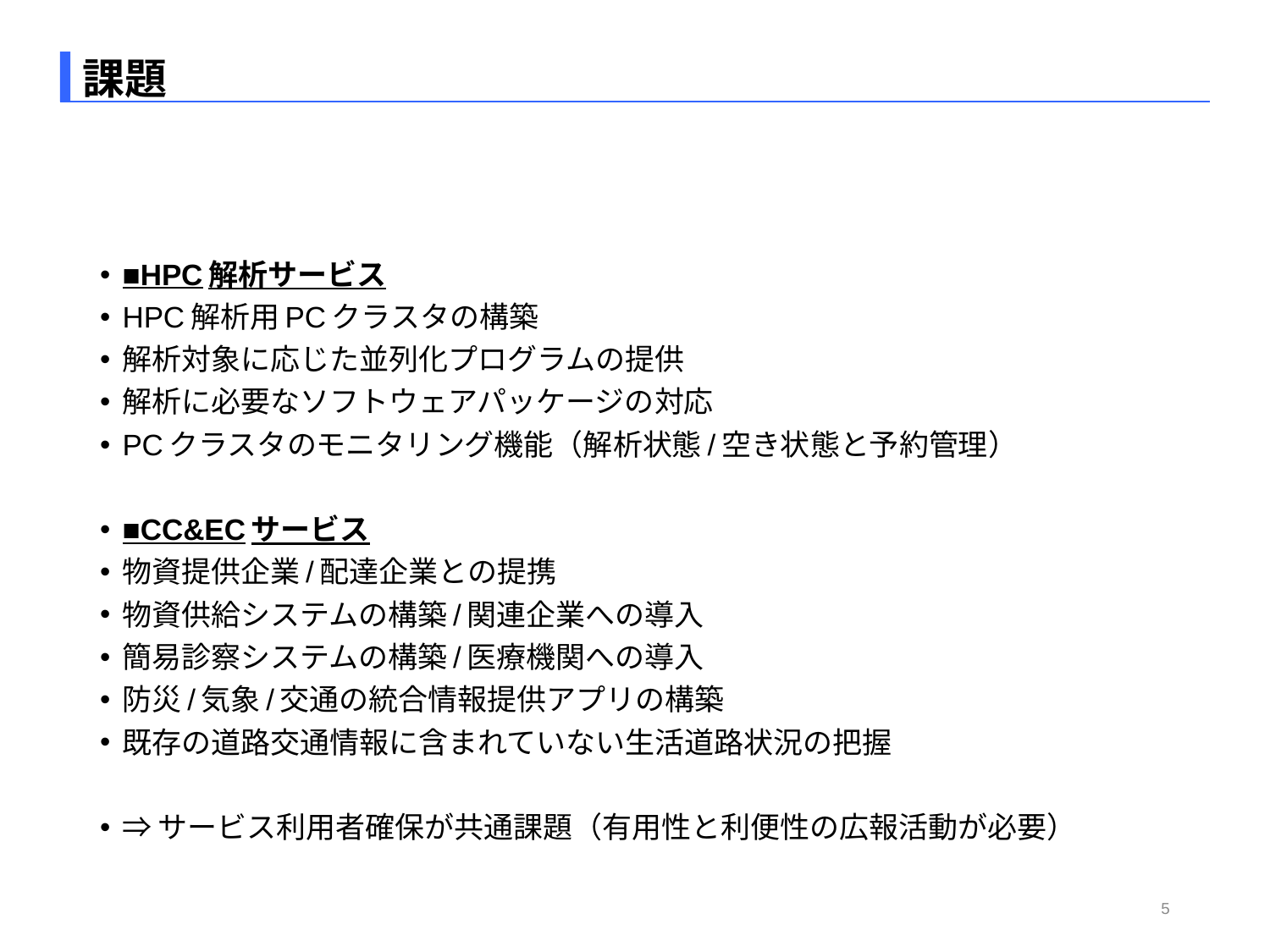

課題

#
■HPC解析サービス
HPC解析用PCクラスタの構築
解析対象に応じた並列化プログラムの提供
解析に必要なソフトウェアパッケージの対応
PCクラスタのモニタリング機能（解析状態/空き状態と予約管理）

■CC&ECサービス
物資提供企業/配達企業との提携
物資供給システムの構築/関連企業への導入
簡易診察システムの構築/医療機関への導入
防災/気象/交通の統合情報提供アプリの構築
既存の道路交通情報に含まれていない生活道路状況の把握

⇒サービス利用者確保が共通課題（有用性と利便性の広報活動が必要）

5